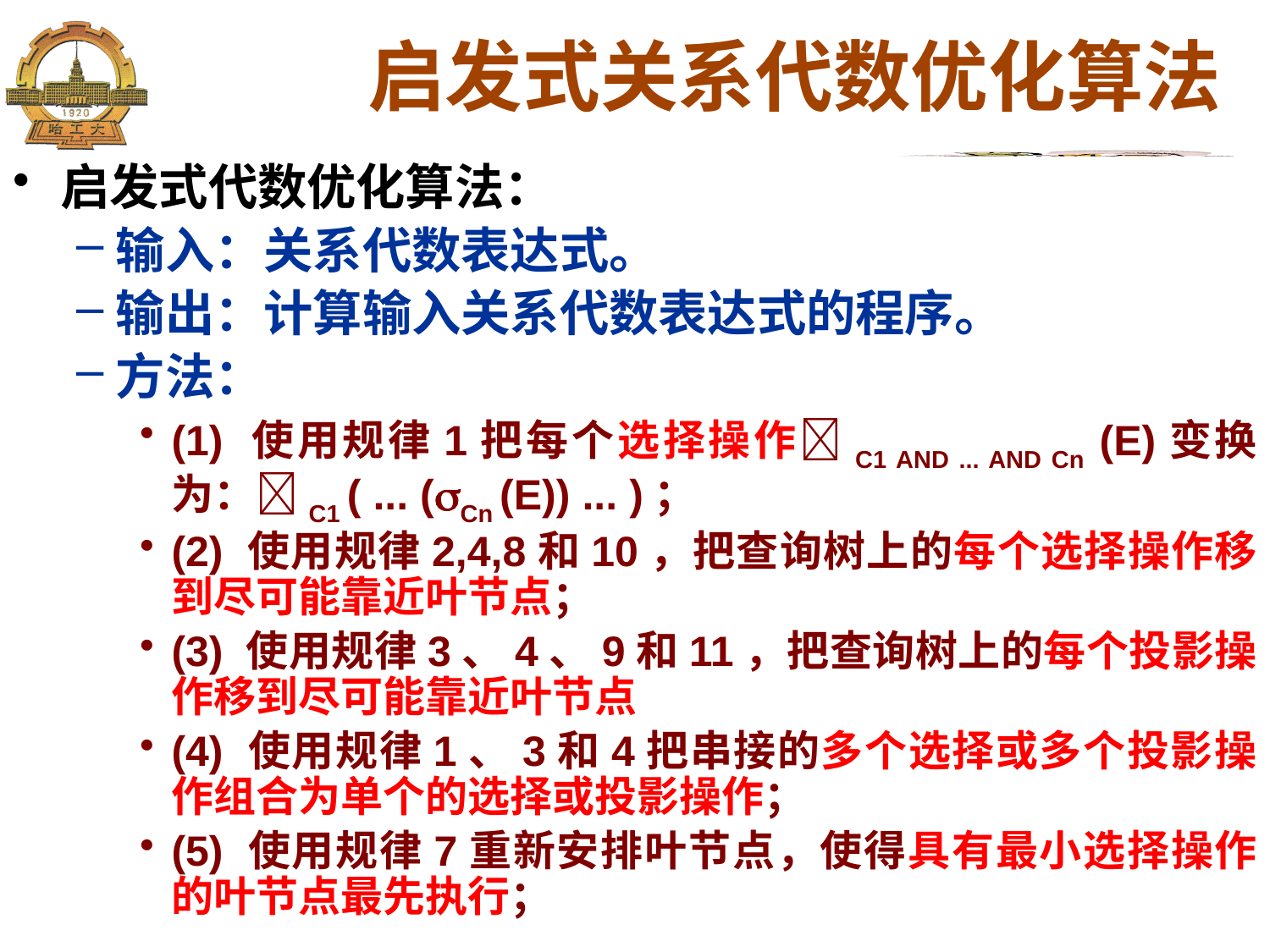

# 启发式关系代数优化算法
启发式代数优化算法：
输入：关系代数表达式。
输出：计算输入关系代数表达式的程序。
方法：
(1) 使用规律1把每个选择操作σC1 AND ... AND Cn (E)变换为：σC1 ( ... (σCn (E)) ... )；
(2) 使用规律2,4,8和10，把查询树上的每个选择操作移到尽可能靠近叶节点；
(3) 使用规律3、4、9和11，把查询树上的每个投影操作移到尽可能靠近叶节点
(4) 使用规律1、3和4把串接的多个选择或多个投影操作组合为单个的选择或投影操作；
(5) 使用规律7重新安排叶节点，使得具有最小选择操作的叶节点最先执行；
2023/12/6
HIT-DBLAB
35